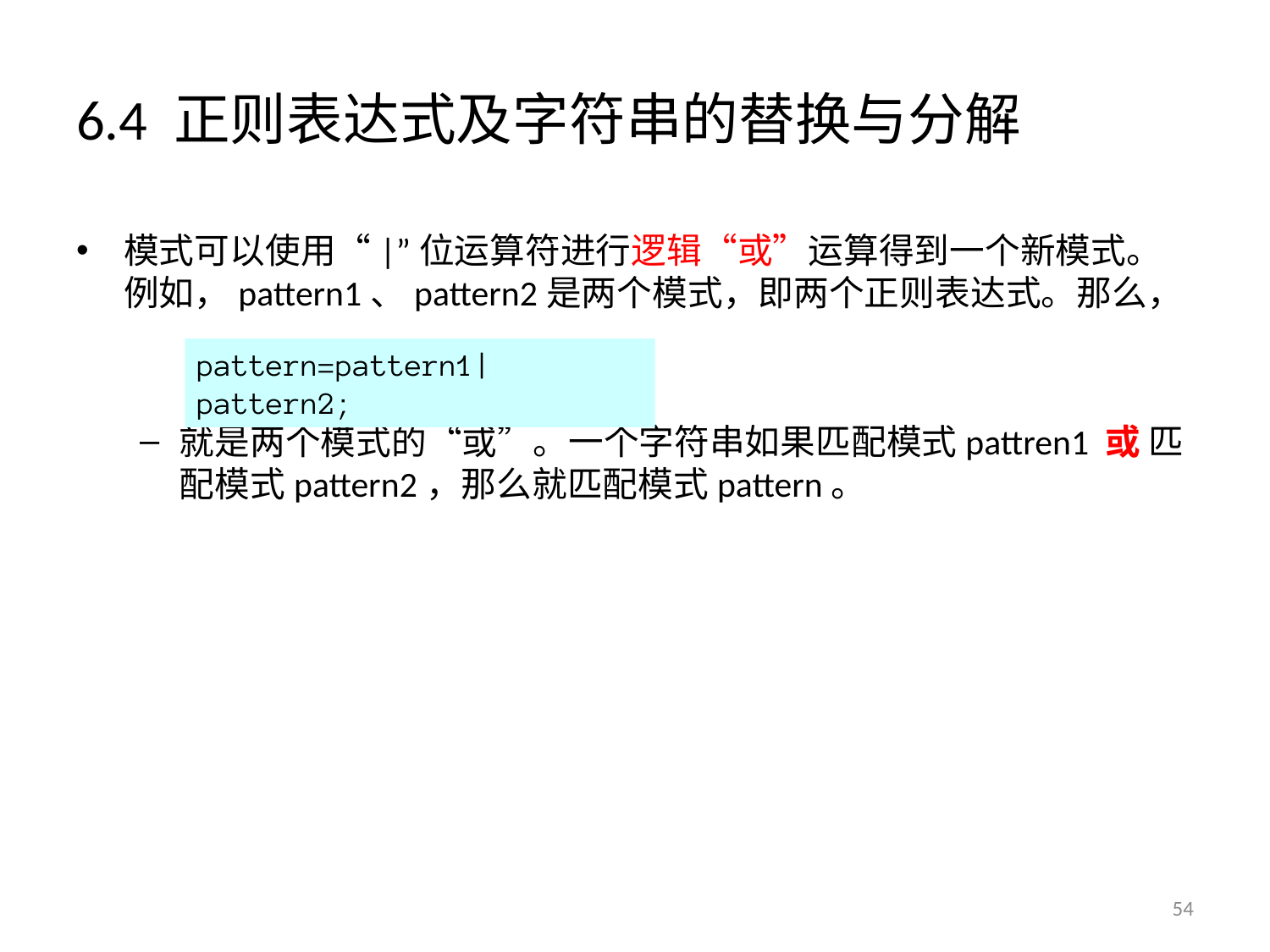

# 6.4 正则表达式及字符串的替换与分解
模式可以使用“|”位运算符进行逻辑“或”运算得到一个新模式。例如，pattern1、pattern2是两个模式，即两个正则表达式。那么，

就是两个模式的“或”。一个字符串如果匹配模式pattren1 或 匹配模式pattern2，那么就匹配模式pattern。
pattern=pattern1|pattern2;
54